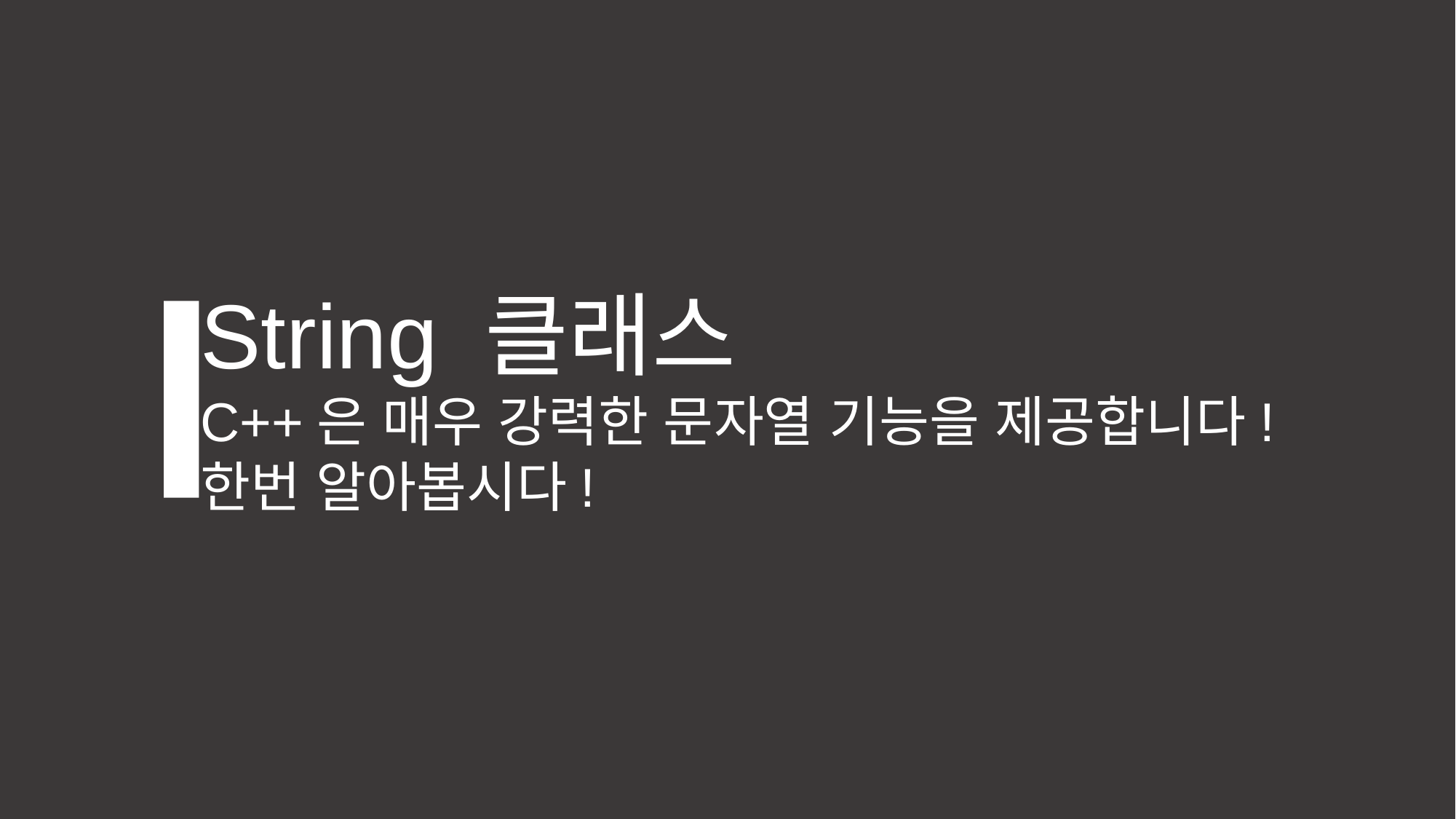

String 클래스
C++은 매우 강력한 문자열 기능을 제공합니다!
한번 알아봅시다!